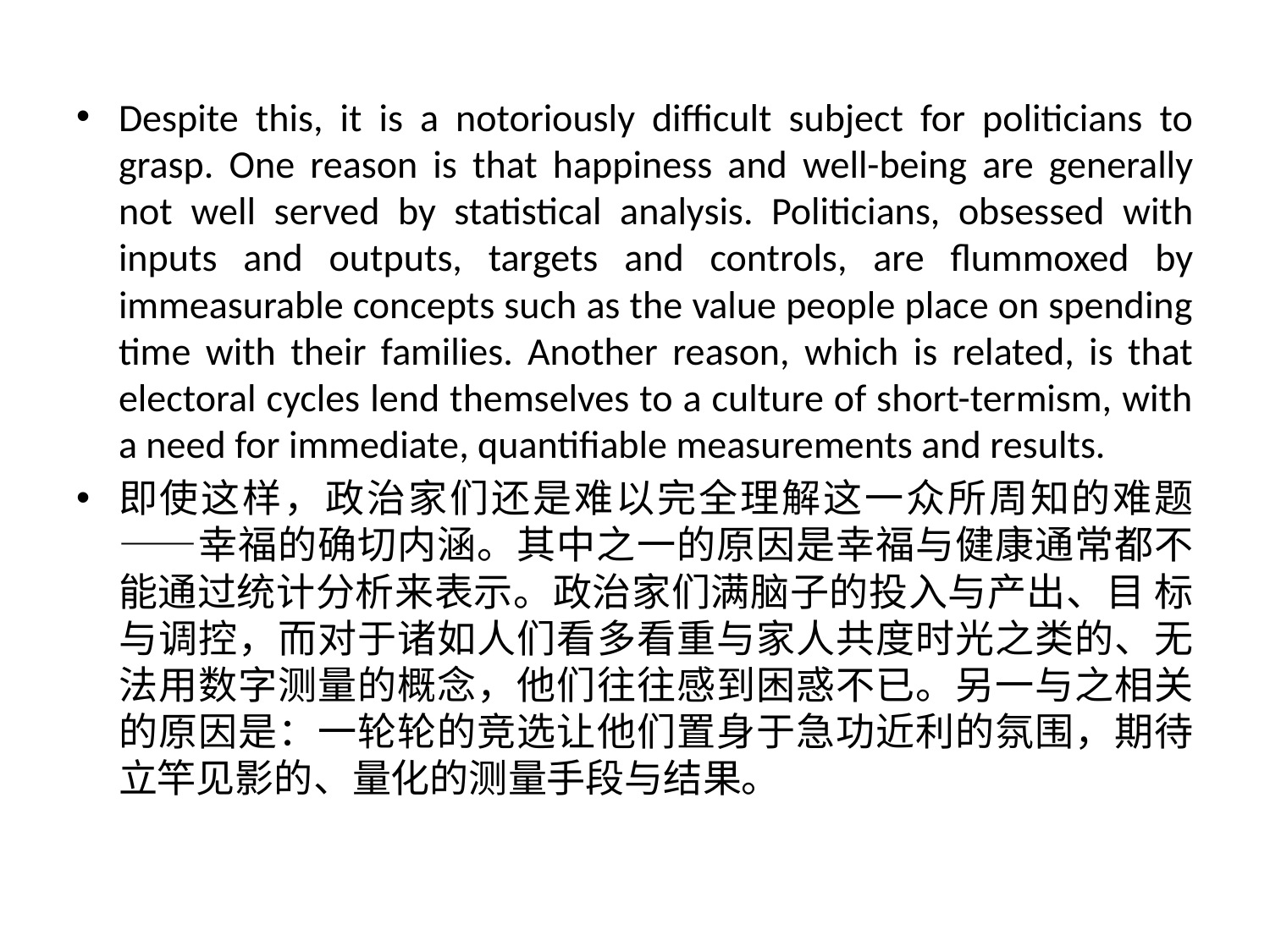

Despite this, it is a notoriously difficult subject for politicians to grasp. One reason is that happiness and well-being are generally not well served by statistical analysis. Politicians, obsessed with inputs and outputs, targets and controls, are flummoxed by immeasurable concepts such as the value people place on spending time with their families. Another reason, which is related, is that electoral cycles lend themselves to a culture of short-termism, with a need for immediate, quantifiable measurements and results.
即使这样，政治家们还是难以完全理解这一众所周知的难题——幸福的确切内涵。其中之一的原因是幸福与健康通常都不能通过统计分析来表示。政治家们满脑子的投入与产出、目 标与调控，而对于诸如人们看多看重与家人共度时光之类的、无法用数字测量的概念，他们往往感到困惑不已。另一与之相关的原因是：一轮轮的竞选让他们置身于急功近利的氛围，期待立竿见影的、量化的测量手段与结果。